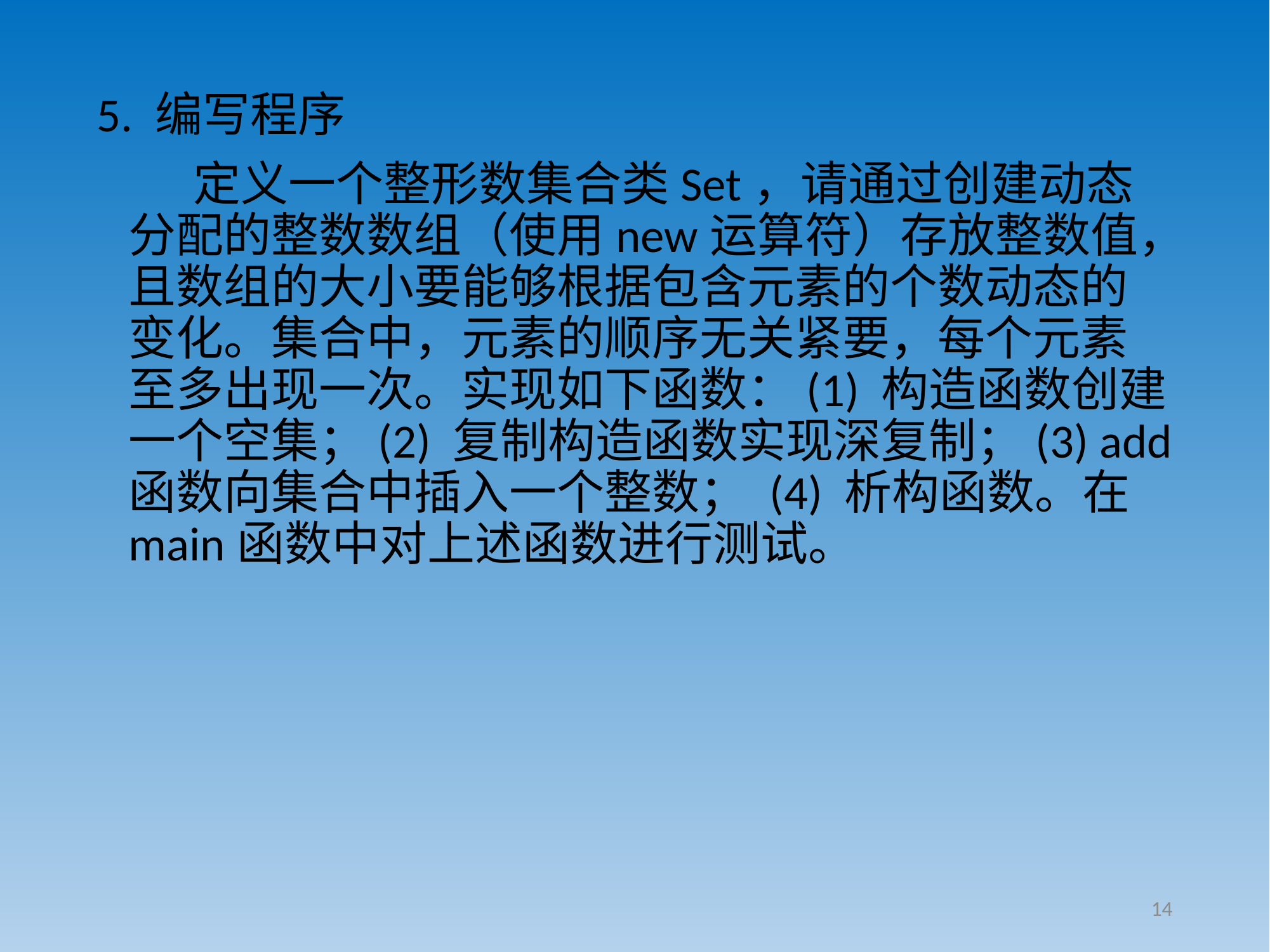

5. 编写程序
        定义一个整形数集合类Set，请通过创建动态分配的整数数组（使用new运算符）存放整数值，且数组的大小要能够根据包含元素的个数动态的变化。集合中，元素的顺序无关紧要，每个元素至多出现一次。实现如下函数：(1) 构造函数创建一个空集；(2) 复制构造函数实现深复制；(3) add 函数向集合中插入一个整数； (4) 析构函数。在main函数中对上述函数进行测试。
14